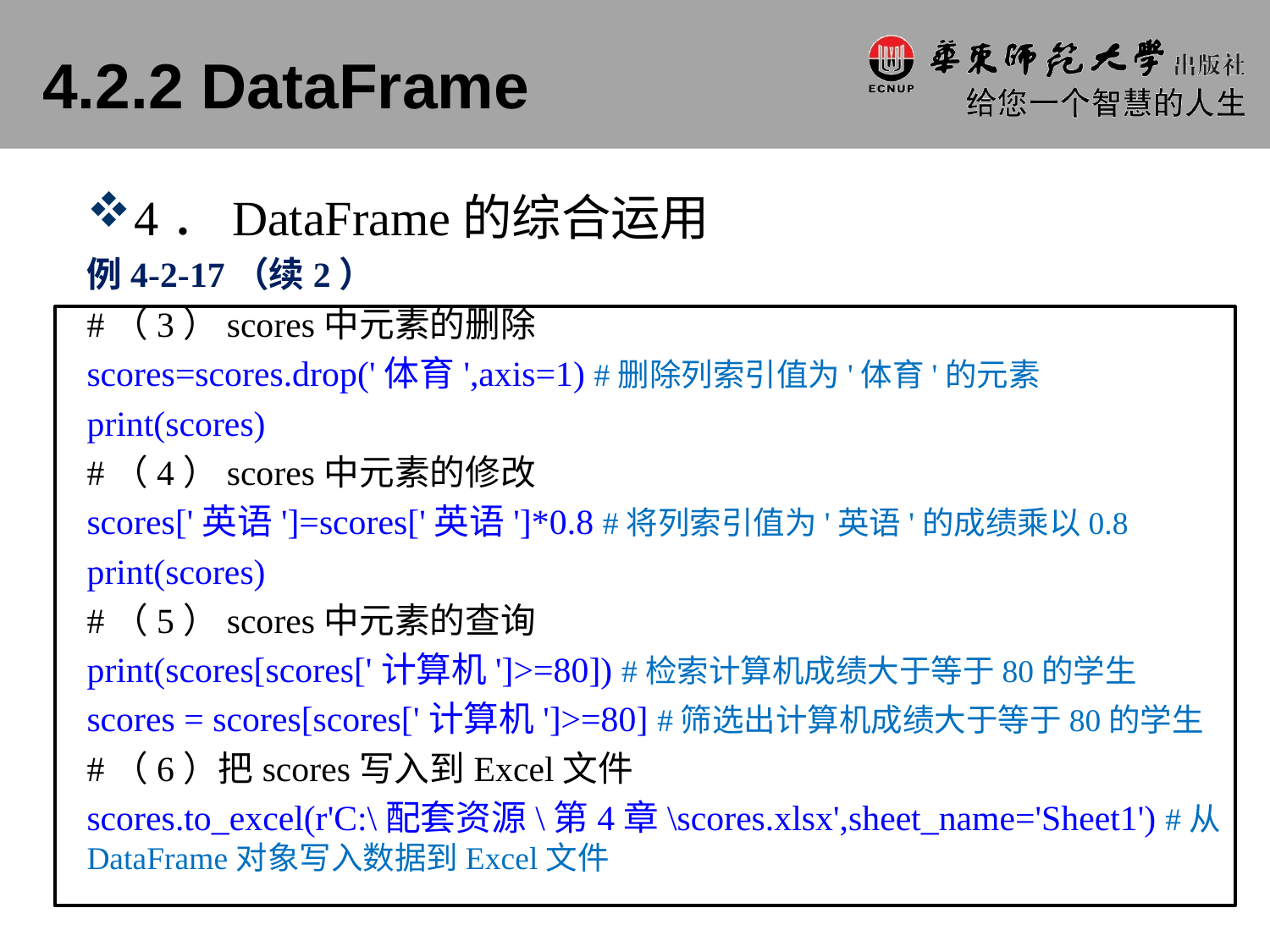

# 4.2.2 DataFrame
4．DataFrame的综合运用
例4-2-17（续2）
#（3）scores中元素的删除
scores=scores.drop('体育',axis=1) #删除列索引值为'体育'的元素
print(scores)
#（4）scores中元素的修改
scores['英语']=scores['英语']*0.8 #将列索引值为'英语'的成绩乘以0.8
print(scores)
#（5）scores中元素的查询
print(scores[scores['计算机']>=80]) #检索计算机成绩大于等于80的学生
scores = scores[scores['计算机']>=80] #筛选出计算机成绩大于等于80的学生
#（6）把scores写入到Excel文件
scores.to_excel(r'C:\配套资源\第4章\scores.xlsx',sheet_name='Sheet1') #从DataFrame对象写入数据到Excel文件